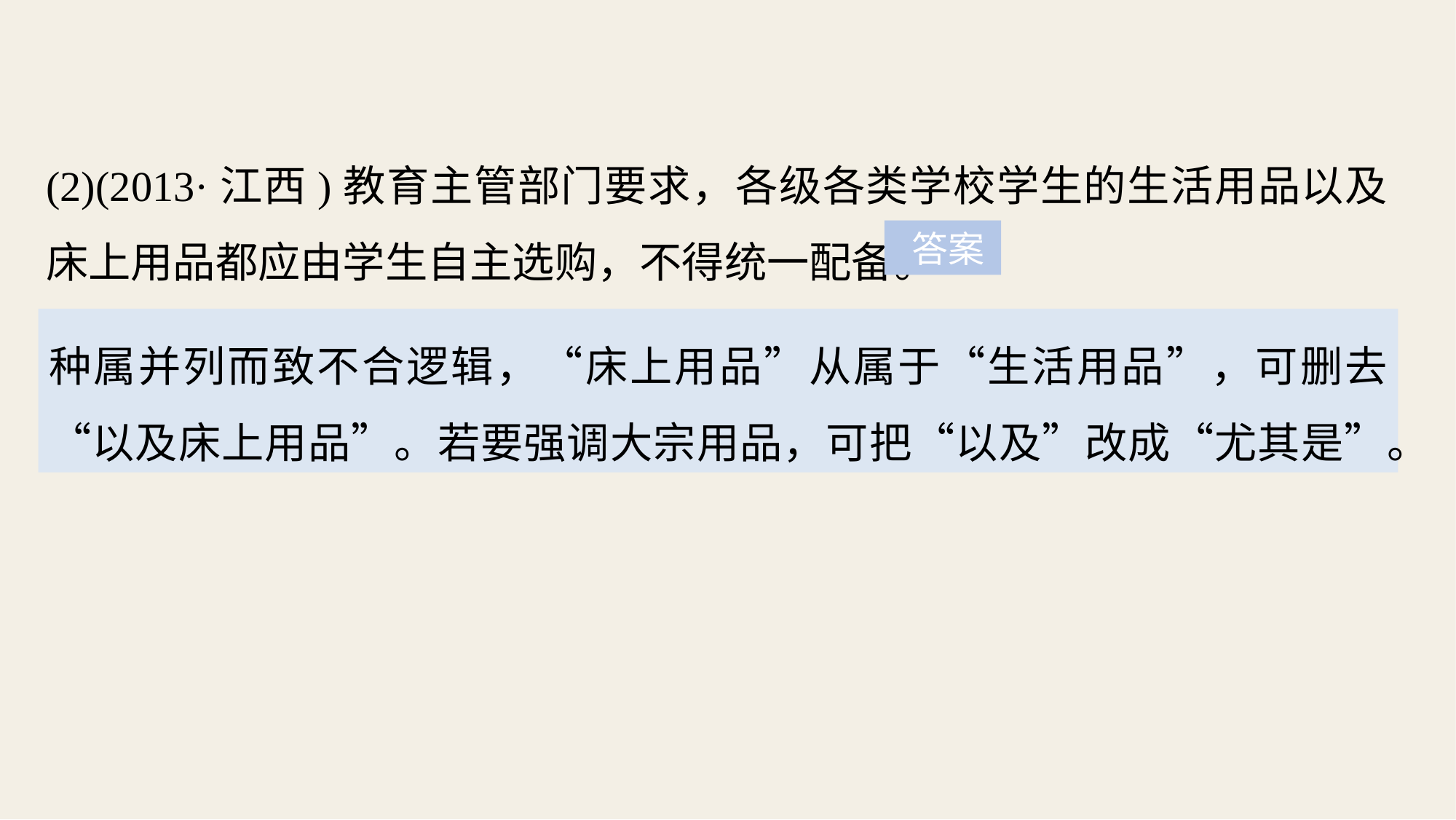

(2)(2013·江西)教育主管部门要求，各级各类学校学生的生活用品以及床上用品都应由学生自主选购，不得统一配备。
 答案
种属并列而致不合逻辑，“床上用品”从属于“生活用品”，可删去“以及床上用品”。若要强调大宗用品，可把“以及”改成“尤其是”。